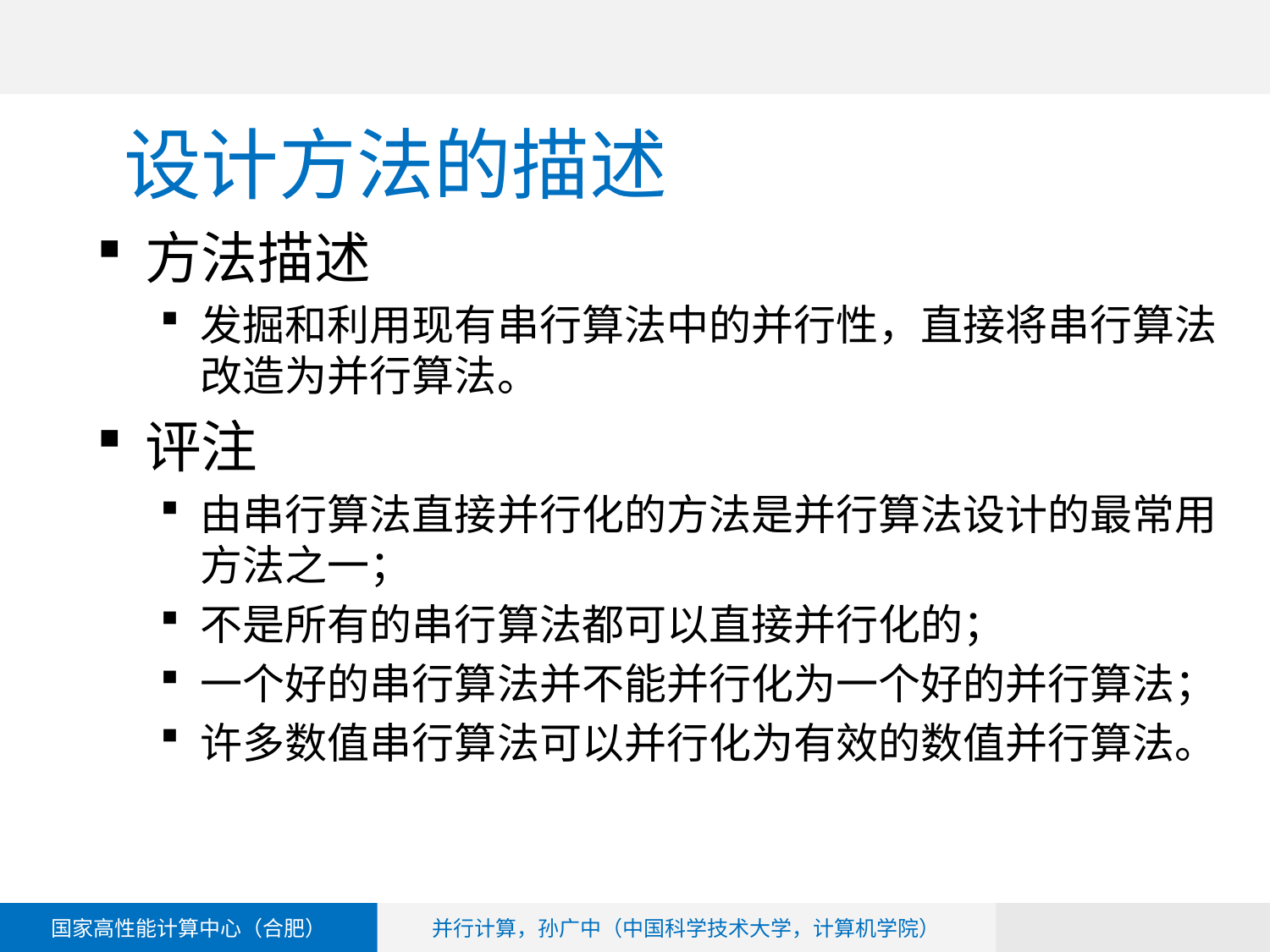

# 设计方法的描述
方法描述
发掘和利用现有串行算法中的并行性，直接将串行算法改造为并行算法。
评注
由串行算法直接并行化的方法是并行算法设计的最常用方法之一；
不是所有的串行算法都可以直接并行化的；
一个好的串行算法并不能并行化为一个好的并行算法；
许多数值串行算法可以并行化为有效的数值并行算法。
4